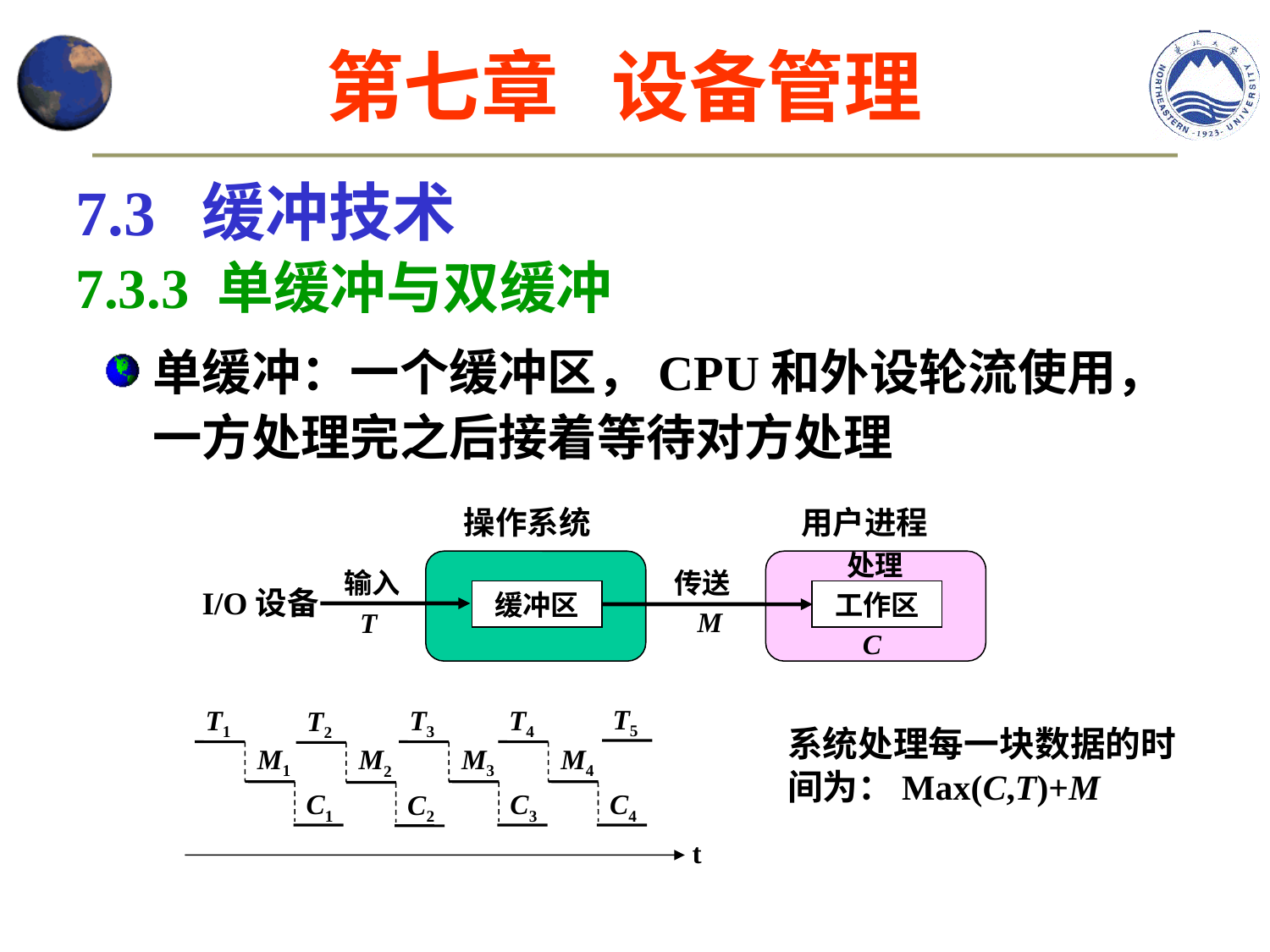

第七章   设备管理

7.3  缓冲技术
7.3.3 单缓冲与双缓冲
单缓冲：一个缓冲区，CPU和外设轮流使用，一方处理完之后接着等待对方处理
操作系统
用户进程
处理

输入
传送
I/O设备
缓冲区
工作区
M
T

C
T5

T1
M1

C1
T3
M3

C3
T4
M4

C4
T2
M2

C2
系统处理每一块数据的时间为：Max(C,T)+M
t